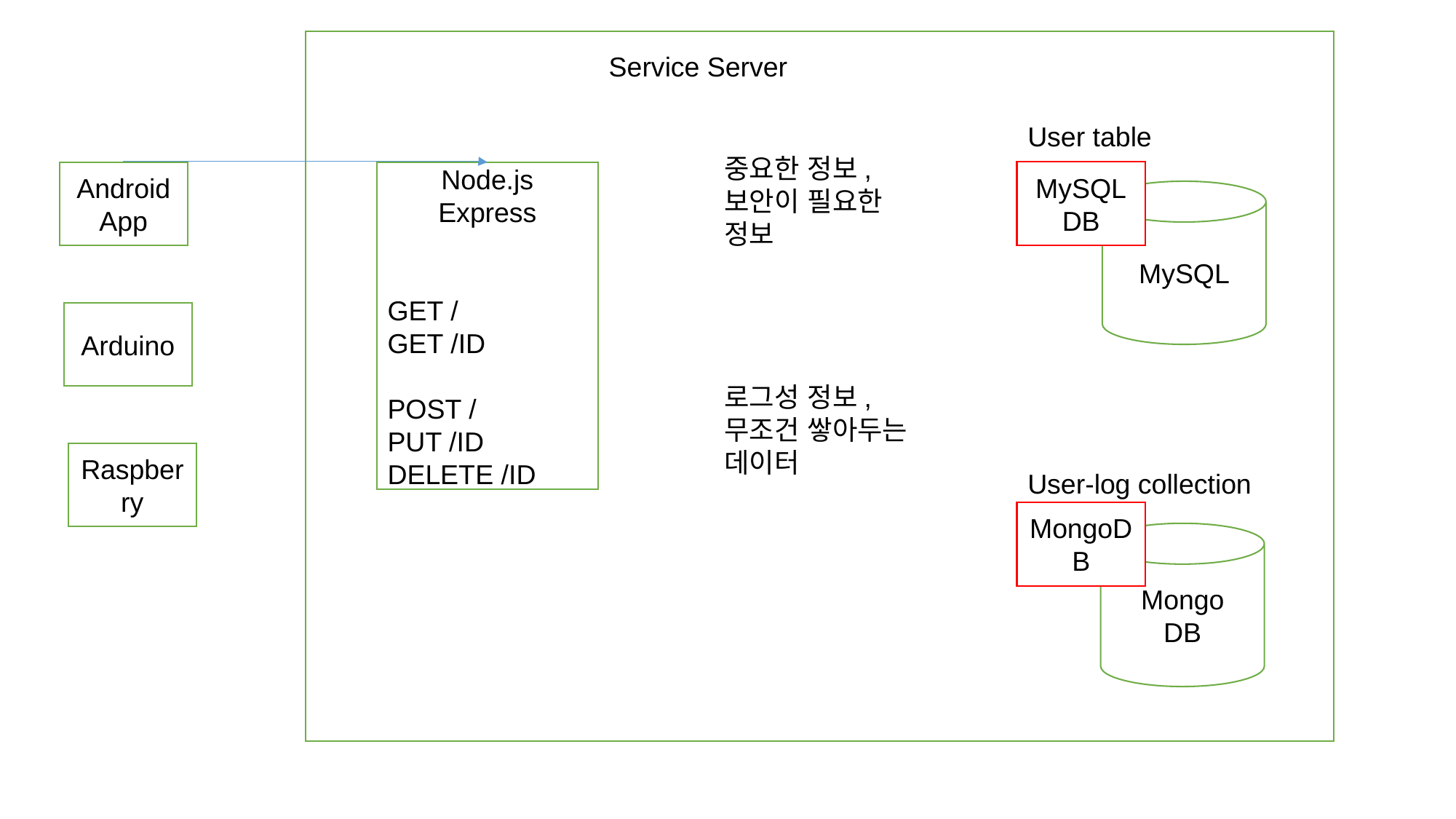

Service Server
User table
중요한 정보,
보안이 필요한 정보
MySQLDB
Node.js
Express

GET /
GET /ID

POST /
PUT /ID
DELETE /ID
Android App
MySQL
Arduino
로그성 정보,
무조건 쌓아두는 데이터
Raspberry
User-log collection
MongoDB
Mongo
DB